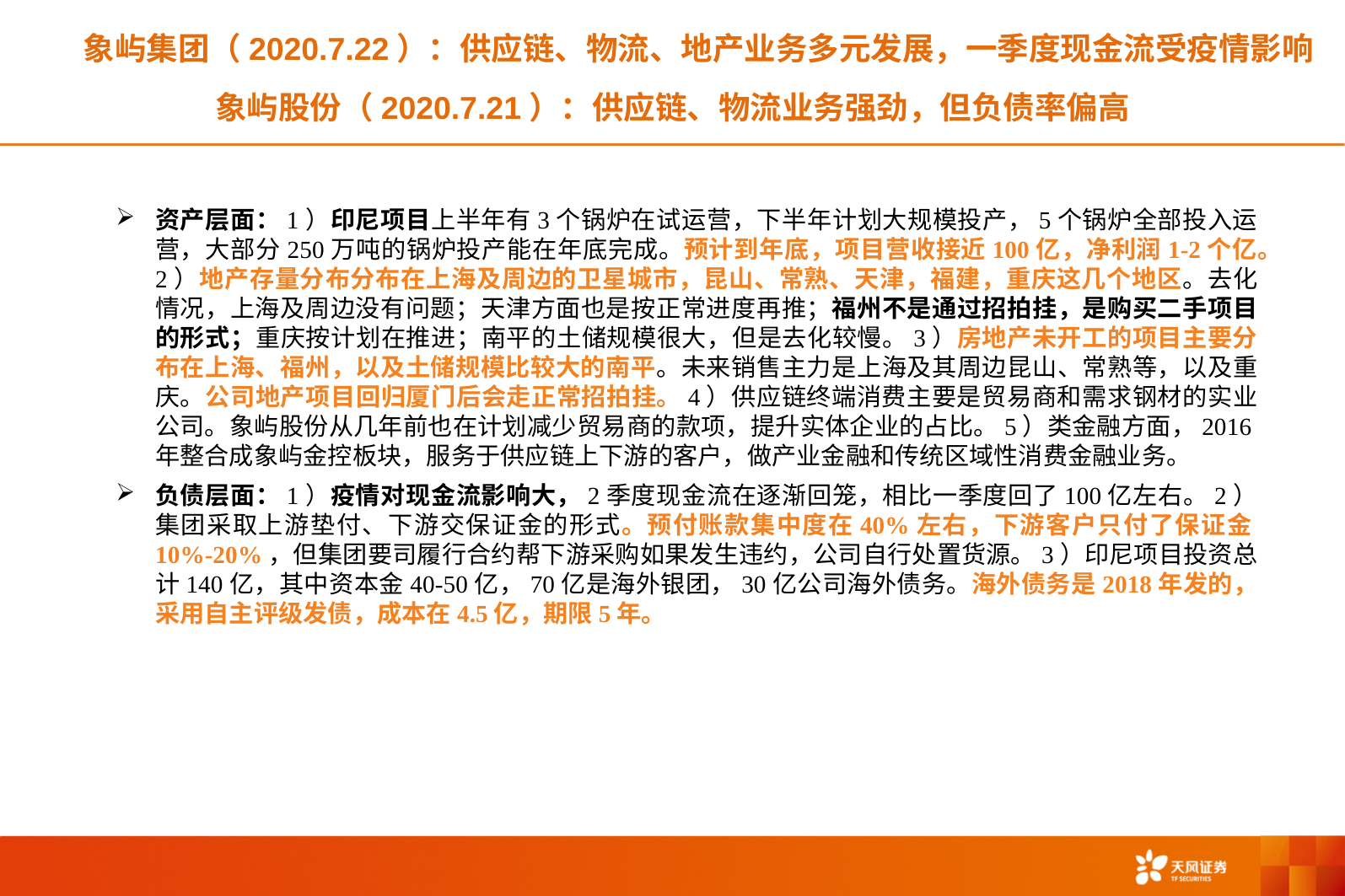

象屿集团（2020.7.22）：供应链、物流、地产业务多元发展，一季度现金流受疫情影响
象屿股份（2020.7.21）：供应链、物流业务强劲，但负债率偏高

资产层面：1）印尼项目上半年有3个锅炉在试运营，下半年计划大规模投产，5个锅炉全部投入运营，大部分250万吨的锅炉投产能在年底完成。预计到年底，项目营收接近100亿，净利润1-2个亿。2）地产存量分布分布在上海及周边的卫星城市，昆山、常熟、天津，福建，重庆这几个地区。去化情况，上海及周边没有问题；天津方面也是按正常进度再推；福州不是通过招拍挂，是购买二手项目的形式；重庆按计划在推进；南平的土储规模很大，但是去化较慢。3）房地产未开工的项目主要分布在上海、福州，以及土储规模比较大的南平。未来销售主力是上海及其周边昆山、常熟等，以及重庆。公司地产项目回归厦门后会走正常招拍挂。4）供应链终端消费主要是贸易商和需求钢材的实业公司。象屿股份从几年前也在计划减少贸易商的款项，提升实体企业的占比。5）类金融方面，2016年整合成象屿金控板块，服务于供应链上下游的客户，做产业金融和传统区域性消费金融业务。
负债层面：1）疫情对现金流影响大，2季度现金流在逐渐回笼，相比一季度回了100亿左右。2）集团采取上游垫付、下游交保证金的形式。预付账款集中度在40%左右，下游客户只付了保证金10%-20%，但集团要司履行合约帮下游采购如果发生违约，公司自行处置货源。3）印尼项目投资总计140亿，其中资本金40-50亿，70亿是海外银团，30亿公司海外债务。海外债务是2018年发的，采用自主评级发债，成本在4.5亿，期限5年。
41